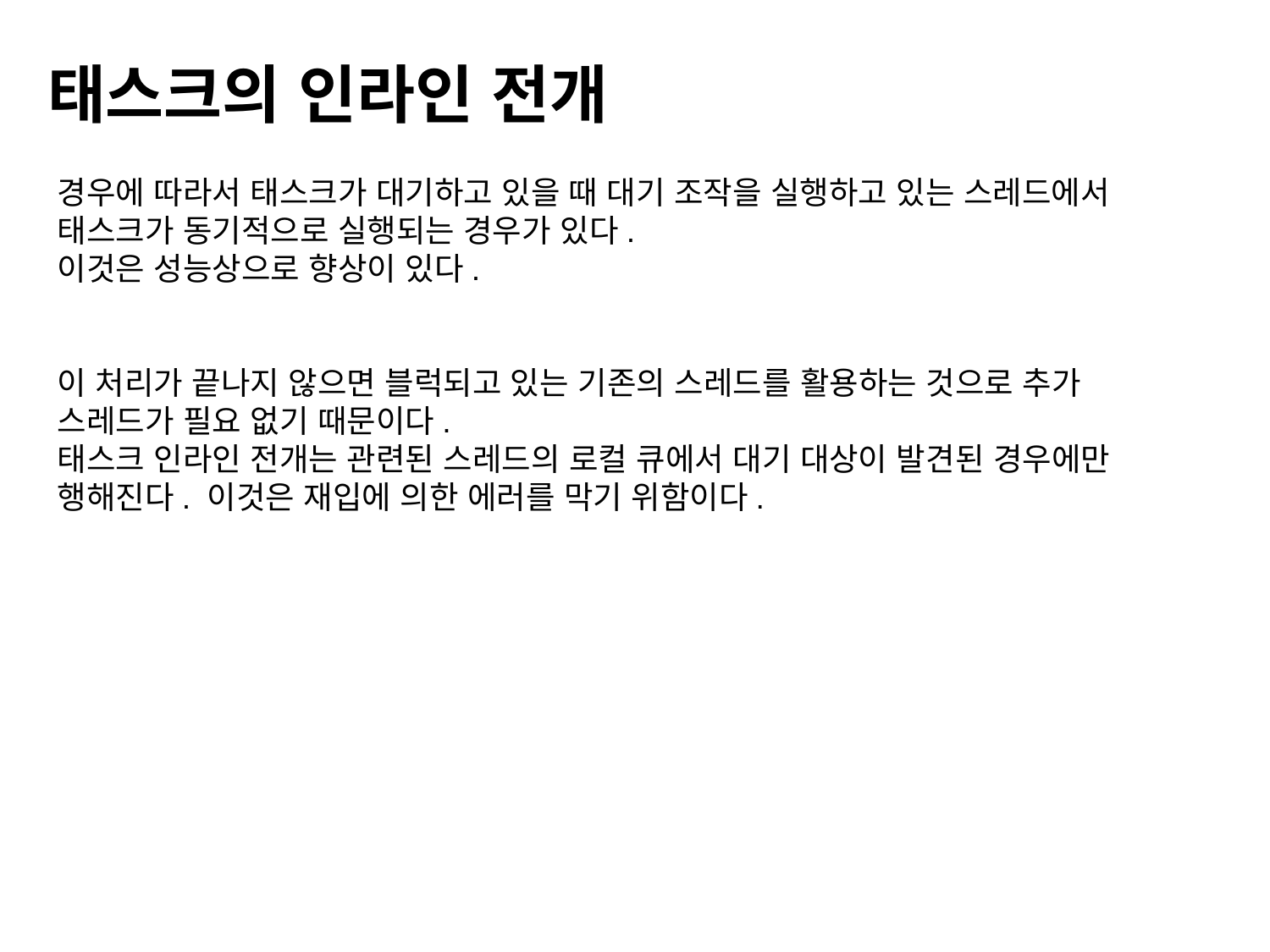

태스크의 인라인 전개
경우에 따라서 태스크가 대기하고 있을 때 대기 조작을 실행하고 있는 스레드에서 태스크가 동기적으로 실행되는 경우가 있다.
이것은 성능상으로 향상이 있다.

이 처리가 끝나지 않으면 블럭되고 있는 기존의 스레드를 활용하는 것으로 추가 스레드가 필요 없기 때문이다.
태스크 인라인 전개는 관련된 스레드의 로컬 큐에서 대기 대상이 발견된 경우에만 행해진다. 이것은 재입에 의한 에러를 막기 위함이다.